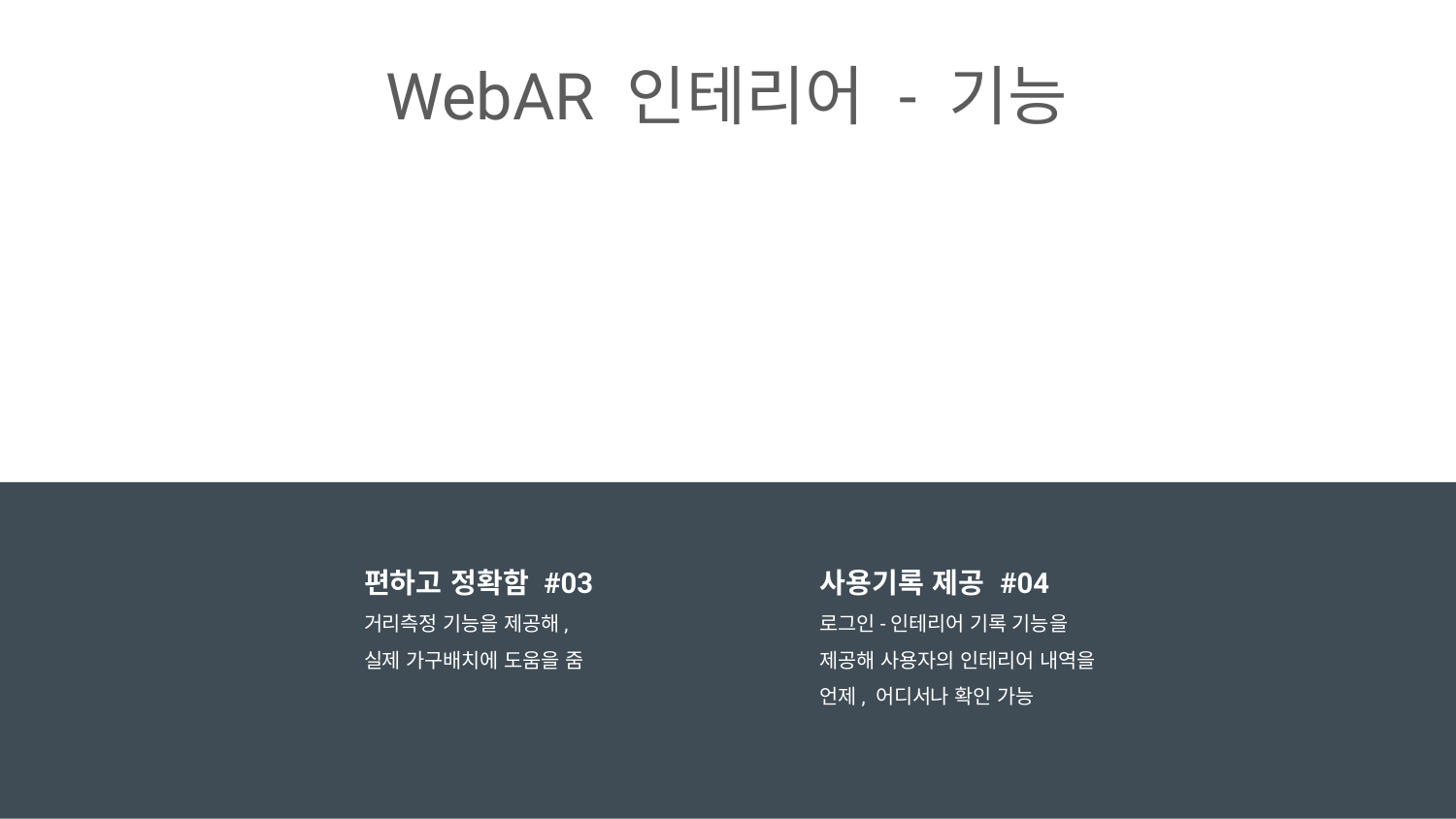

# WebAR 인테리어 - 기능

사용기록 제공 #04
로그인-인테리어 기록 기능을 제공해 사용자의 인테리어 내역을 언제, 어디서나 확인 가능
편하고 정확함 #03
거리측정 기능을 제공해, 실제 가구배치에 도움을 줌